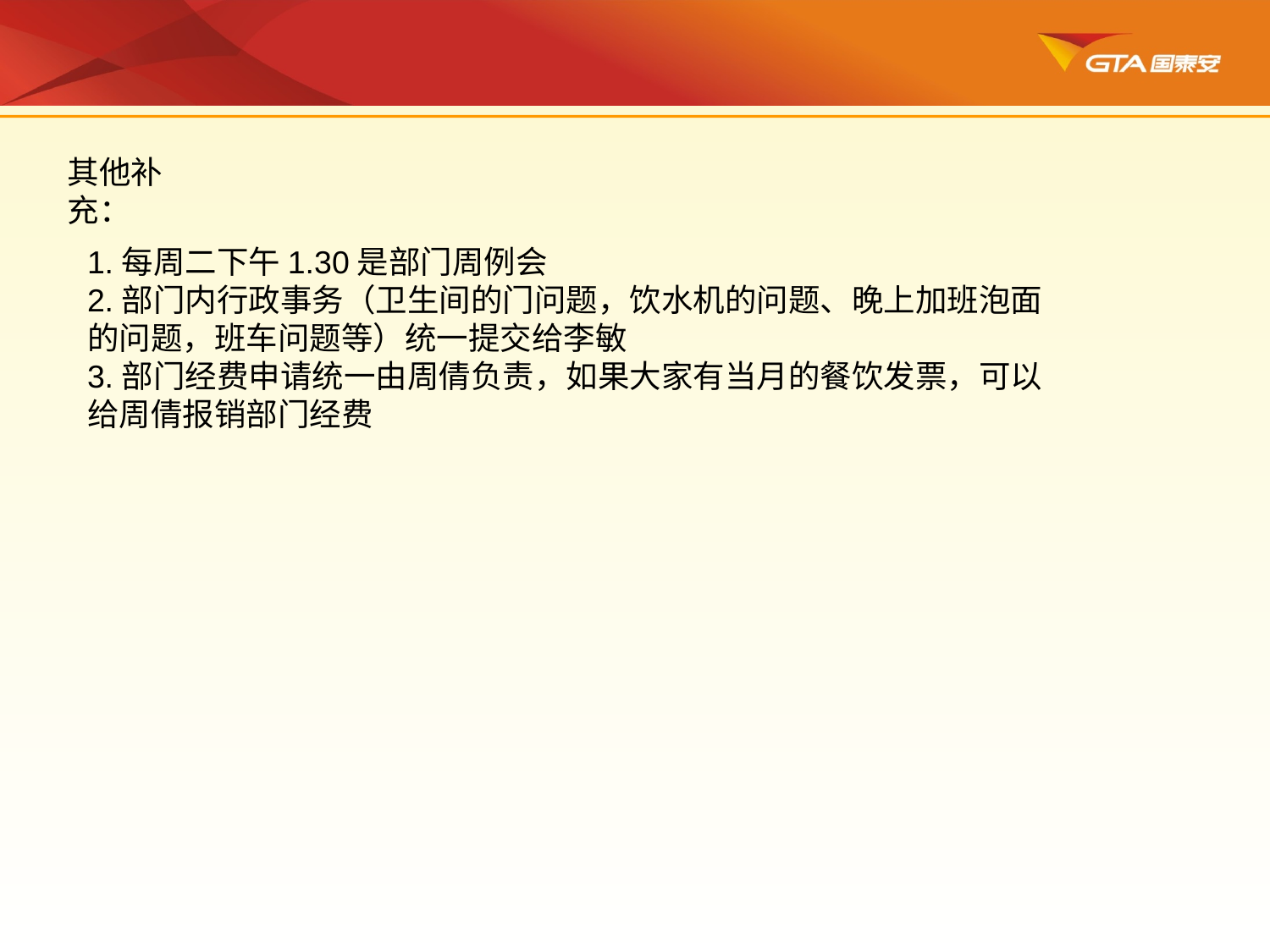

其他补充：
1.每周二下午1.30是部门周例会
2.部门内行政事务（卫生间的门问题，饮水机的问题、晚上加班泡面的问题，班车问题等）统一提交给李敏
3.部门经费申请统一由周倩负责，如果大家有当月的餐饮发票，可以给周倩报销部门经费